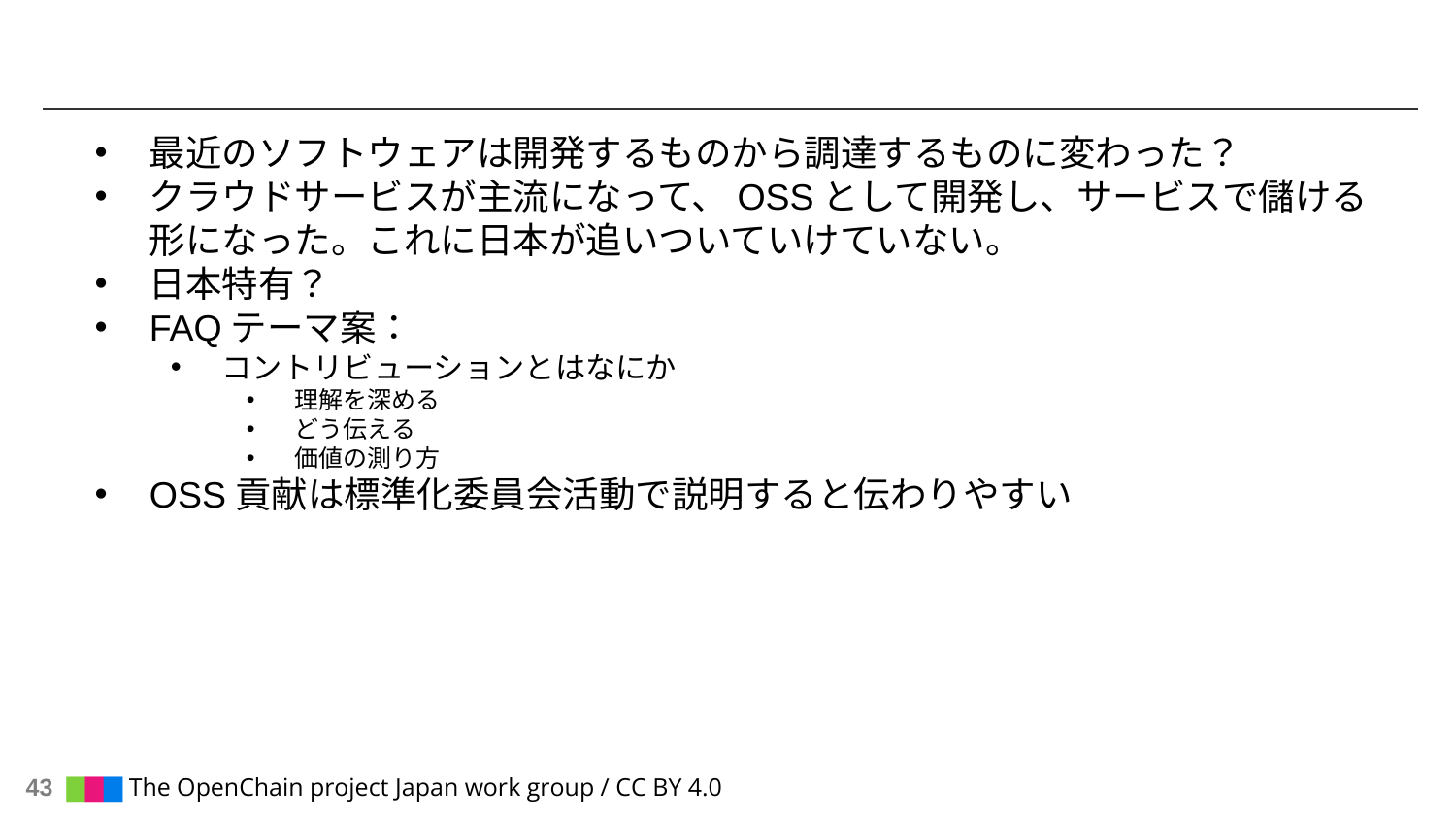

#
最近のソフトウェアは開発するものから調達するものに変わった？
クラウドサービスが主流になって、OSSとして開発し、サービスで儲ける形になった。これに日本が追いついていけていない。
日本特有？
FAQテーマ案：
コントリビューションとはなにか
理解を深める
どう伝える
価値の測り方
OSS貢献は標準化委員会活動で説明すると伝わりやすい